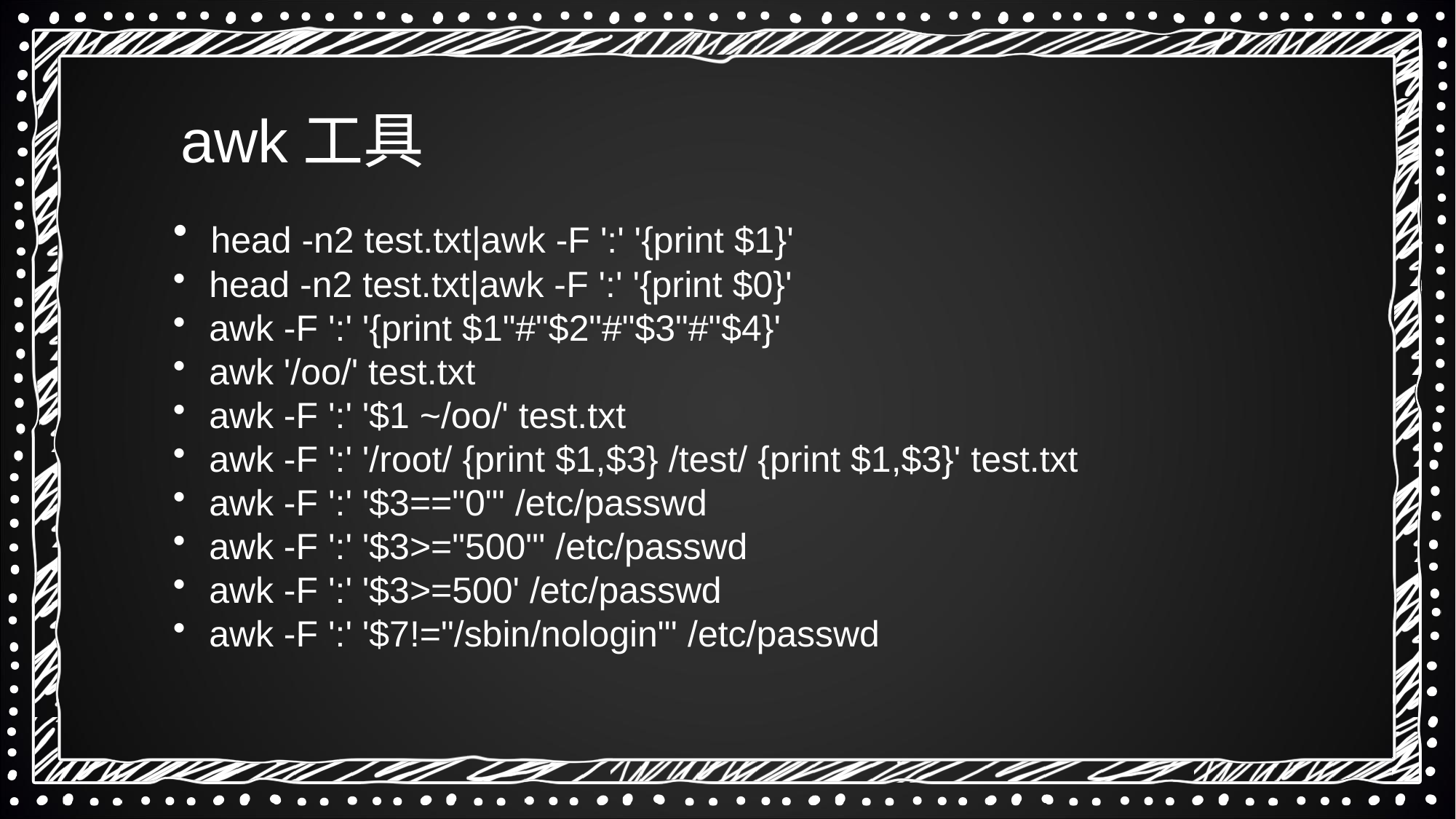

awk工具
 head -n2 test.txt|awk -F ':' '{print $1}'
 head -n2 test.txt|awk -F ':' '{print $0}'
 awk -F ':' '{print $1"#"$2"#"$3"#"$4}'
 awk '/oo/' test.txt
 awk -F ':' '$1 ~/oo/' test.txt
 awk -F ':' '/root/ {print $1,$3} /test/ {print $1,$3}' test.txt
 awk -F ':' '$3=="0"' /etc/passwd
 awk -F ':' '$3>="500"' /etc/passwd
 awk -F ':' '$3>=500' /etc/passwd
 awk -F ':' '$7!="/sbin/nologin"' /etc/passwd